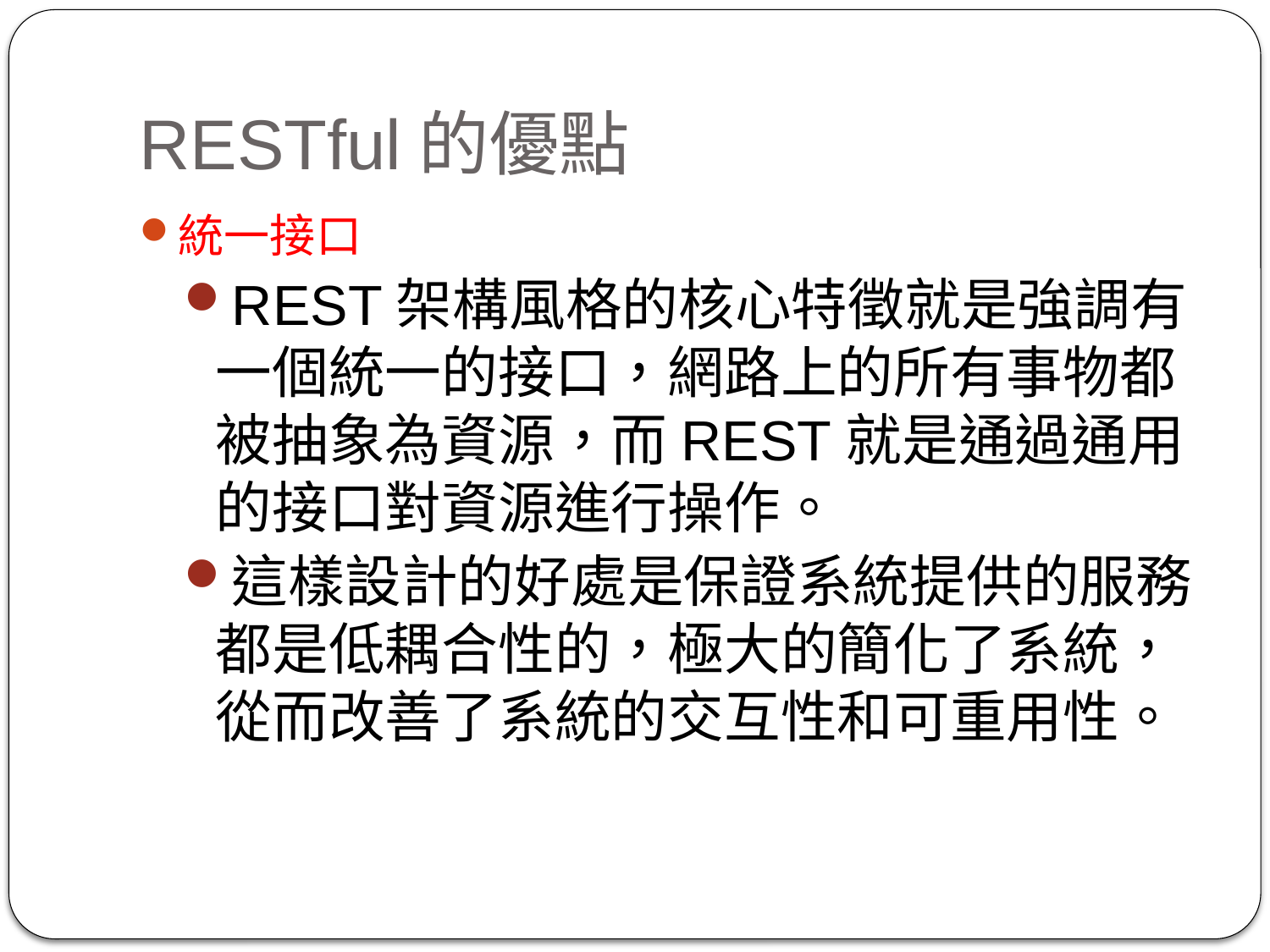

# RESTful的優點
統一接口
REST架構風格的核心特徵就是強調有一個統一的接口，網路上的所有事物都被抽象為資源，而REST就是通過通用的接口對資源進行操作。
這樣設計的好處是保證系統提供的服務都是低耦合性的，極大的簡化了系統，從而改善了系統的交互性和可重用性。